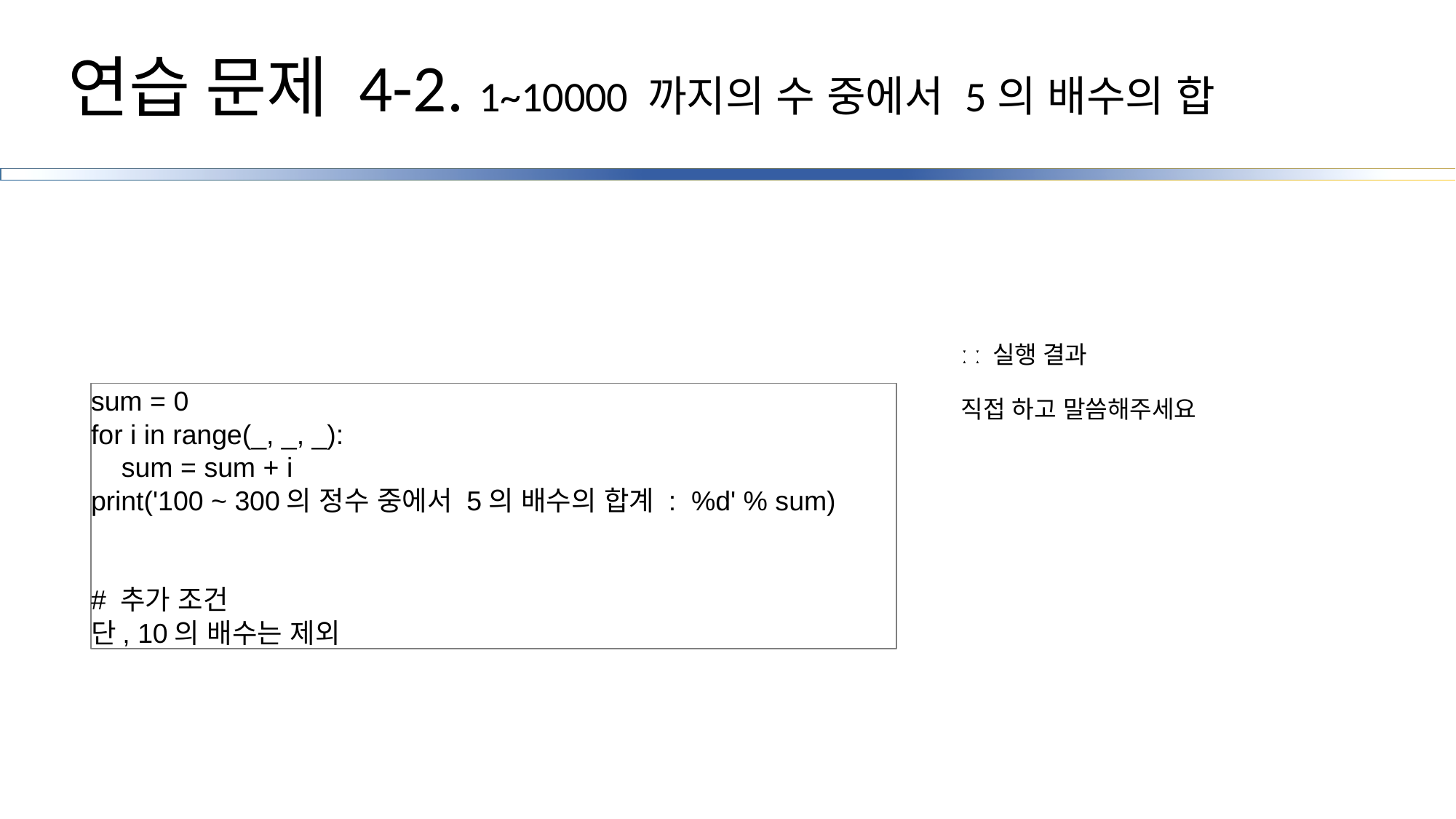

# 연습 문제 4-2. 1~10000 까지의 수 중에서 5의 배수의 합

| ː ː 실행 결과 |
| --- |
| 직접 하고 말씀해주세요 |
sum = 0
for i in range(_, _, _):
    sum = sum + i
print('100 ~ 300의 정수 중에서 5의 배수의 합계 :  %d' % sum)

# 추가 조건
단, 10의 배수는 제외